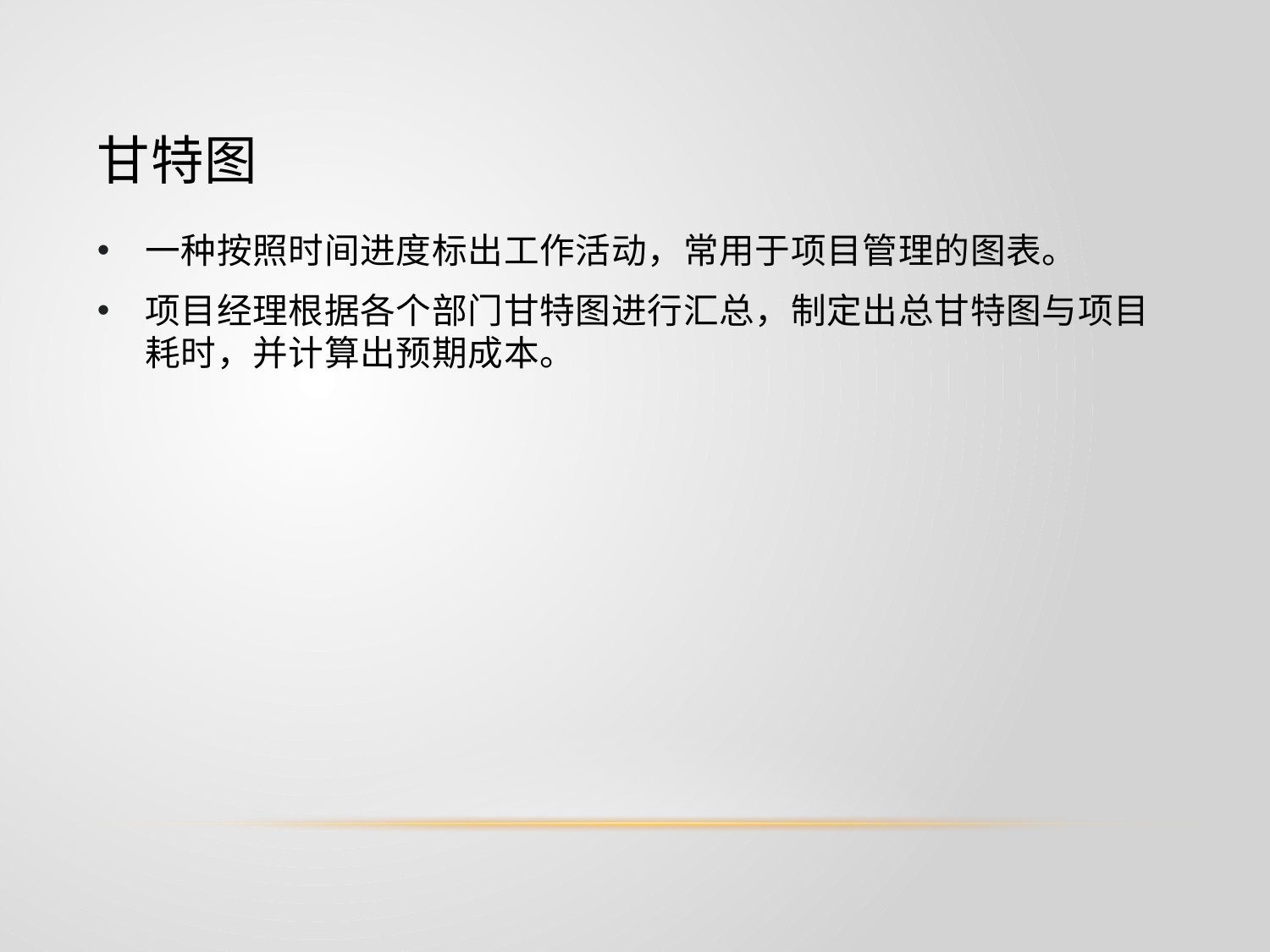

# 甘特图
一种按照时间进度标出工作活动，常用于项目管理的图表。
项目经理根据各个部门甘特图进行汇总，制定出总甘特图与项目耗时，并计算出预期成本。